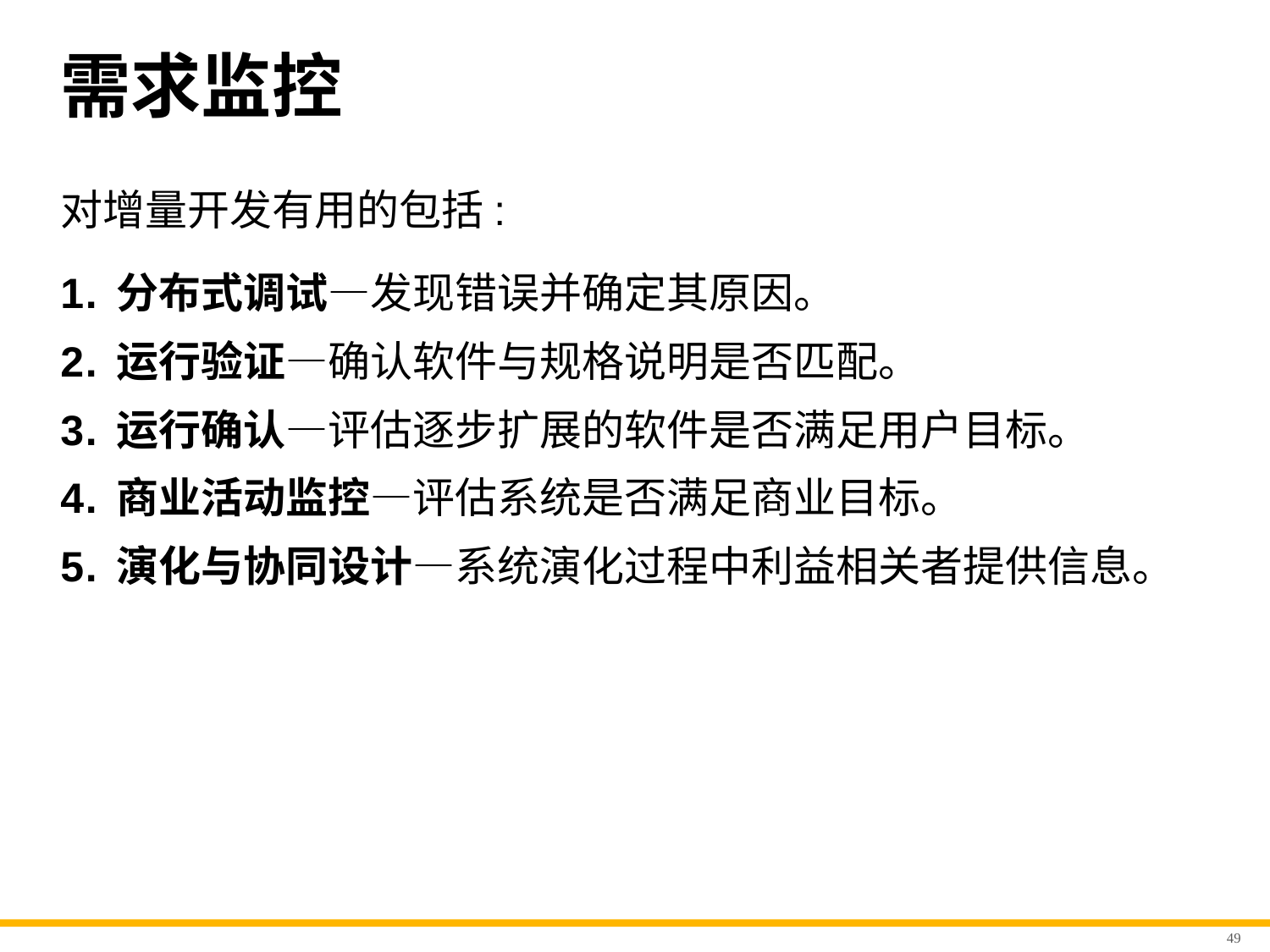

# 需求监控
对增量开发有用的包括:
分布式调试—发现错误并确定其原因。
运行验证—确认软件与规格说明是否匹配。
运行确认—评估逐步扩展的软件是否满足用户目标。
商业活动监控—评估系统是否满足商业目标。
演化与协同设计—系统演化过程中利益相关者提供信息。
49